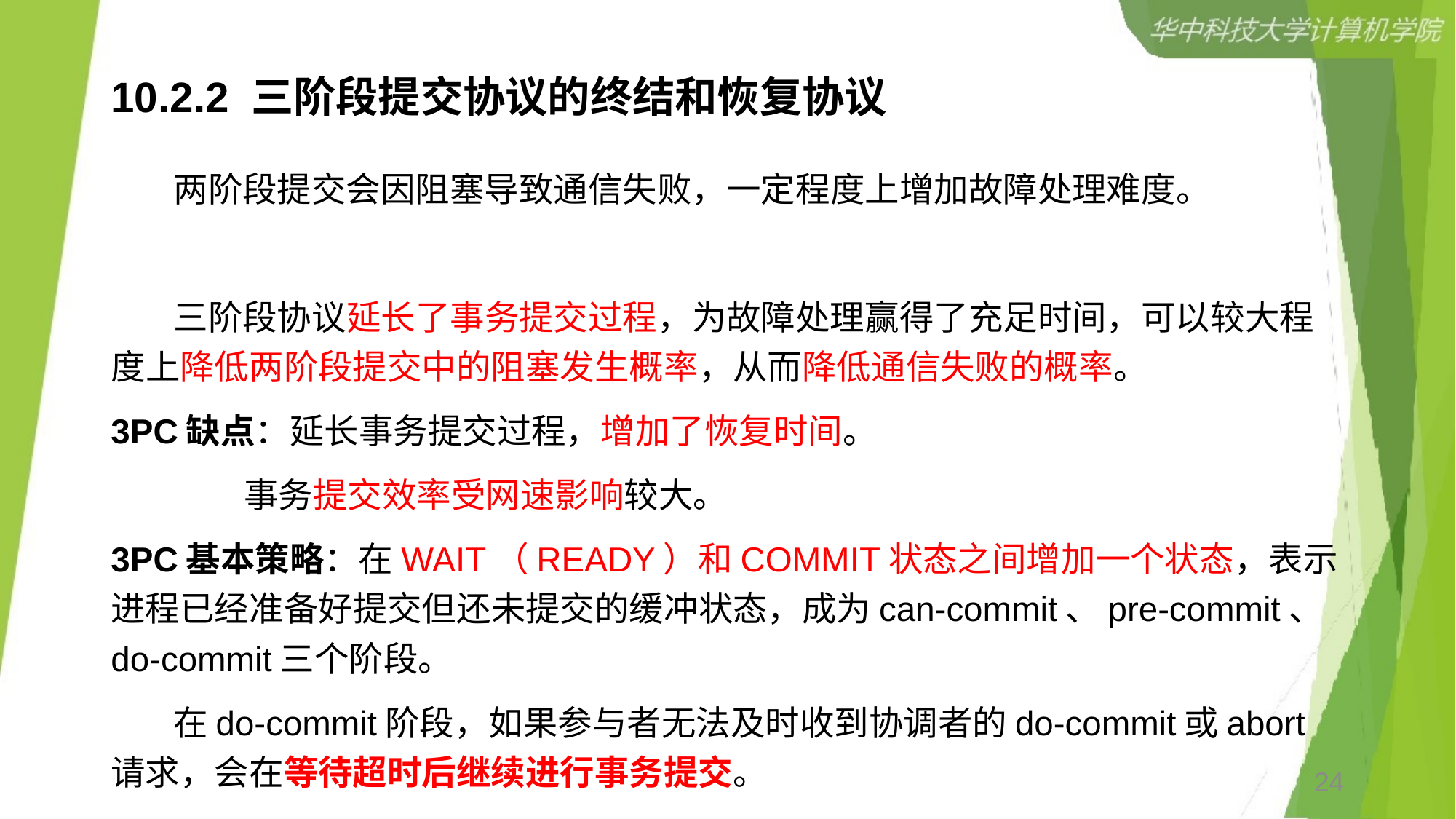

# 10.2.2 三阶段提交协议的终结和恢复协议
       两阶段提交会因阻塞导致通信失败，一定程度上增加故障处理难度。

       三阶段协议延长了事务提交过程，为故障处理赢得了充足时间，可以较大程度上降低两阶段提交中的阻塞发生概率，从而降低通信失败的概率。
3PC缺点：延长事务提交过程，增加了恢复时间。
                事务提交效率受网速影响较大。
3PC基本策略：在WAIT（READY）和COMMIT状态之间增加一个状态，表示进程已经准备好提交但还未提交的缓冲状态，成为can-commit、pre-commit、do-commit三个阶段。
       在do-commit阶段，如果参与者无法及时收到协调者的do-commit或abort请求，会在等待超时后继续进行事务提交。
24